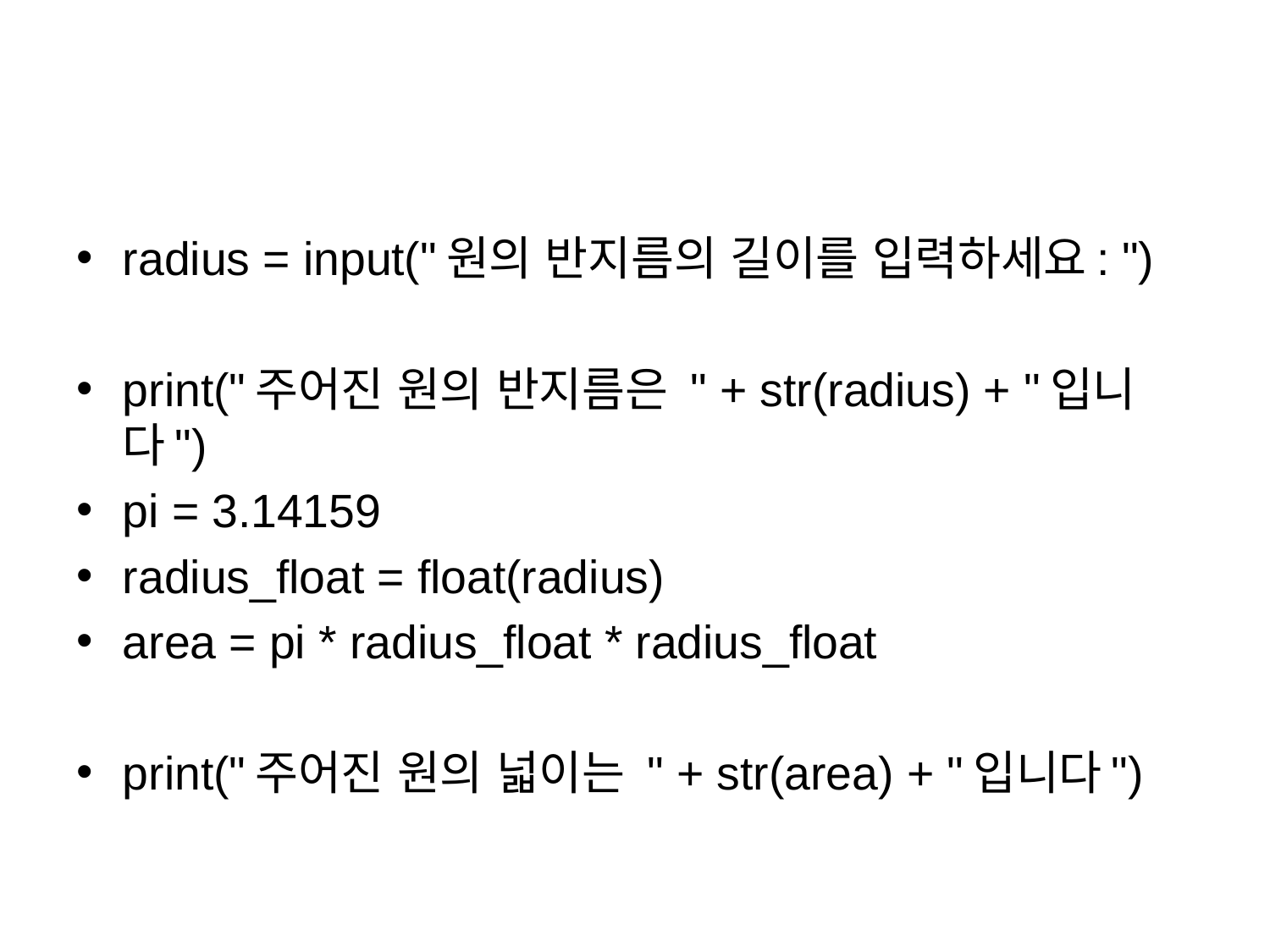

radius = input("원의 반지름의 길이를 입력하세요: ")

print("주어진 원의 반지름은 " + str(radius) + "입니다")
pi = 3.14159
radius_float = float(radius)
area = pi * radius_float * radius_float

print("주어진 원의 넓이는 " + str(area) + "입니다")